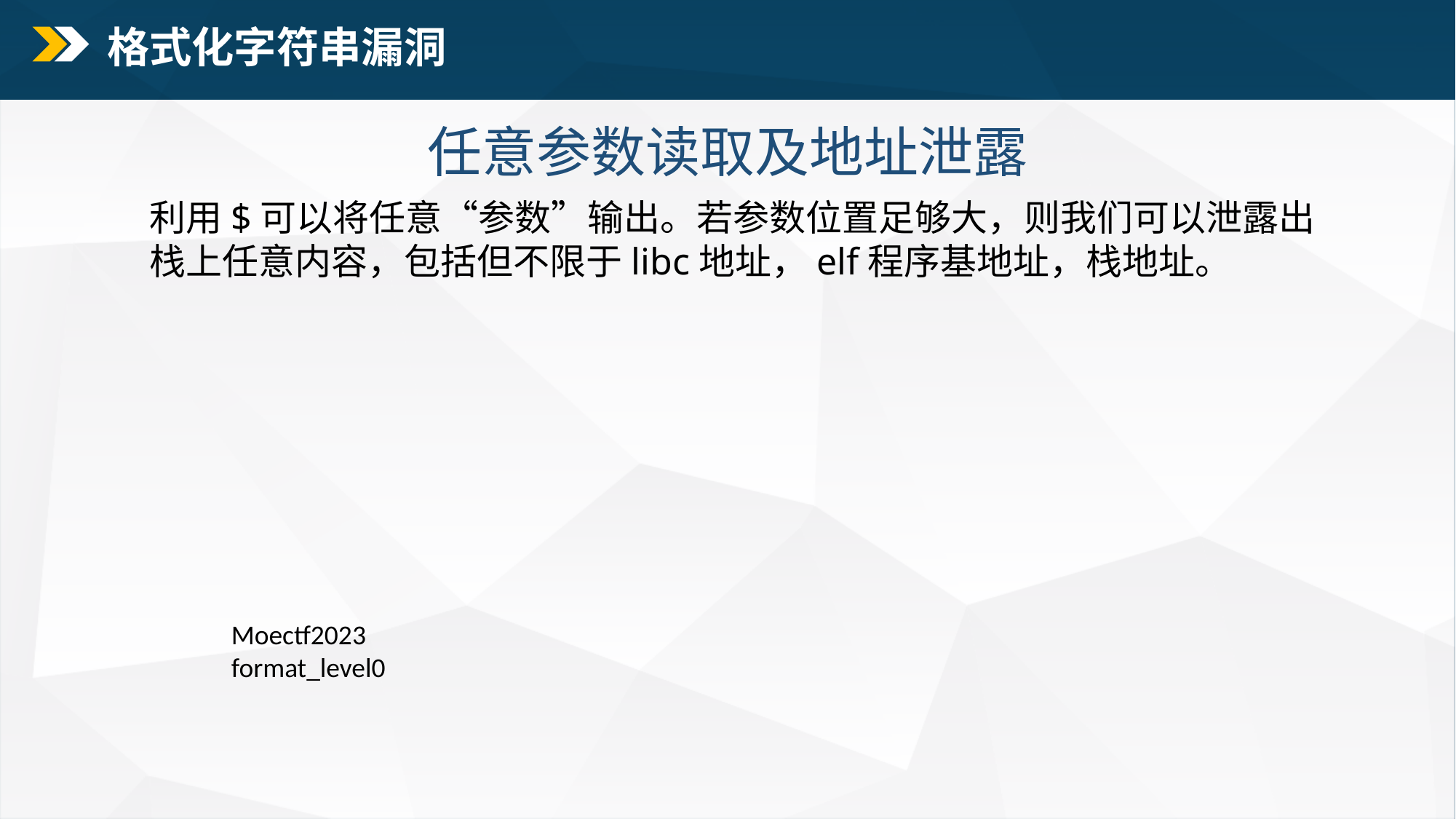

格式化字符串漏洞

任意参数读取及地址泄露
利用$可以将任意“参数”输出。若参数位置足够大，则我们可以泄露出栈上任意内容，包括但不限于libc地址，elf程序基地址，栈地址。

Moectf2023 format_level0